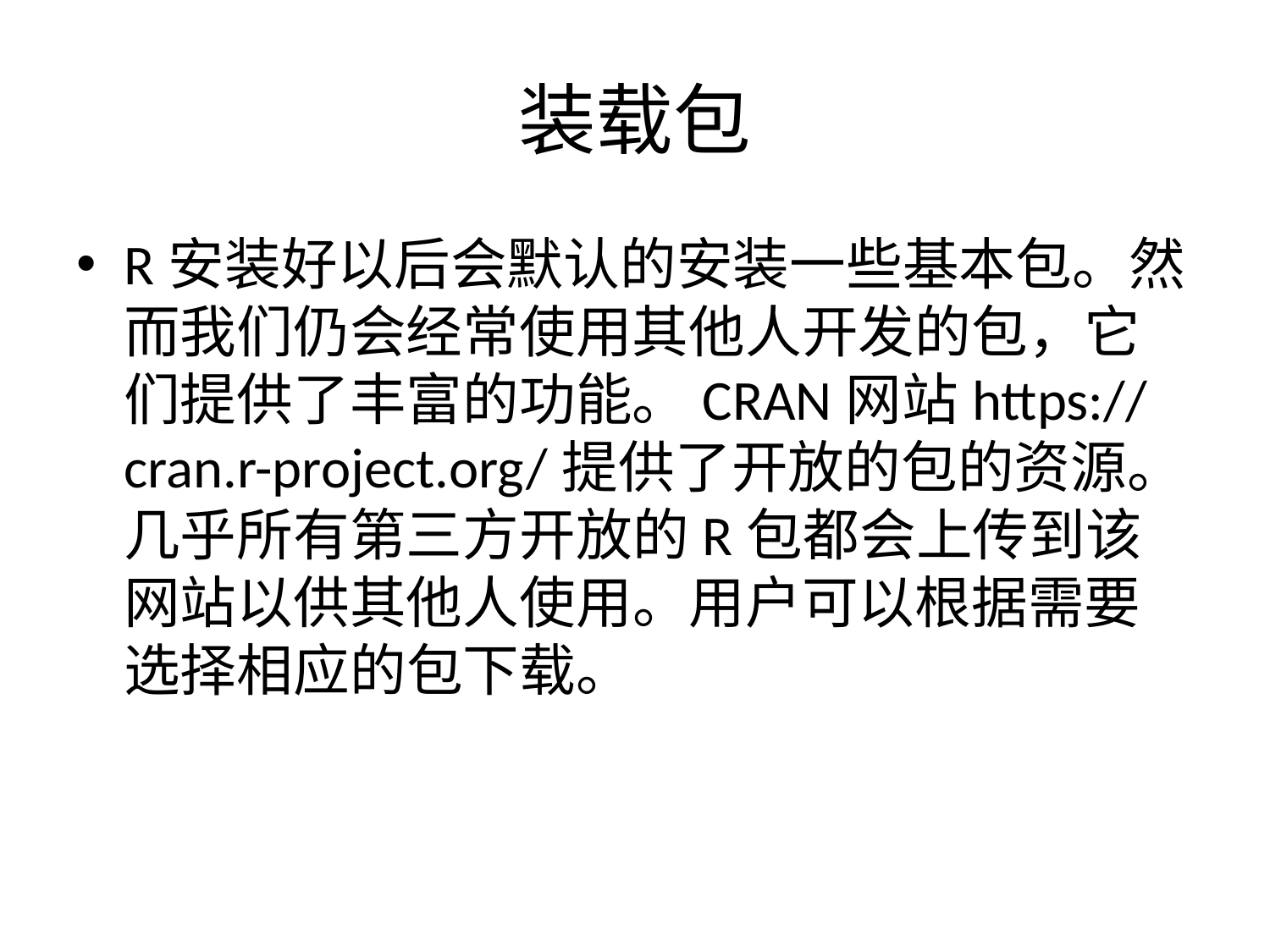

# 装载包
R安装好以后会默认的安装一些基本包。然而我们仍会经常使用其他人开发的包，它们提供了丰富的功能。CRAN网站https://cran.r-project.org/提供了开放的包的资源。几乎所有第三方开放的R包都会上传到该网站以供其他人使用。用户可以根据需要选择相应的包下载。